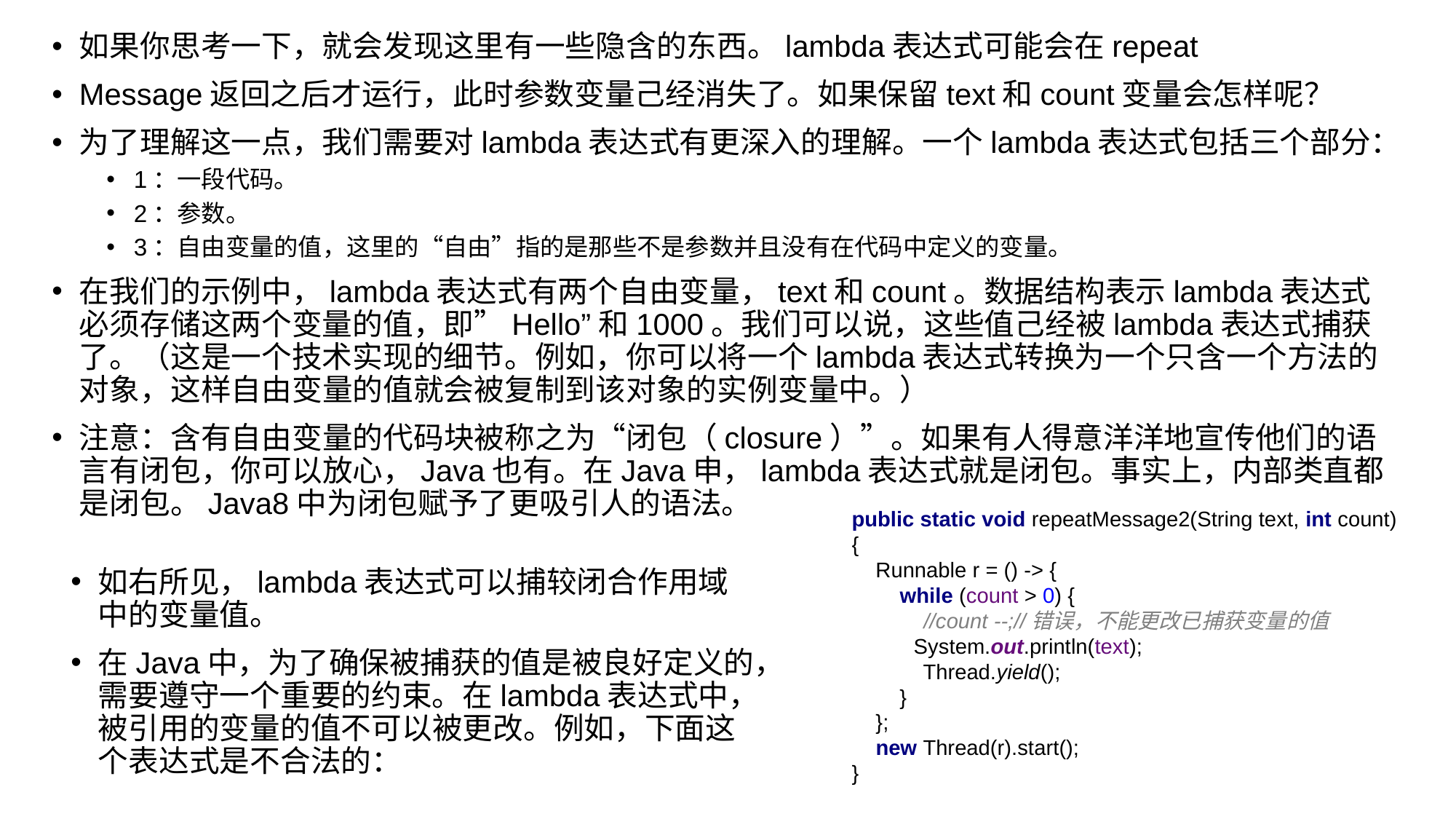

如果你思考一下，就会发现这里有一些隐含的东西。lambda表达式可能会在repeat
Message返回之后才运行，此时参数变量己经消失了。如果保留text和count变量会怎样呢？
为了理解这一点，我们需要对lambda表达式有更深入的理解。一个lambda表达式包括三个部分：
1：一段代码。
2：参数。
3：自由变量的值，这里的“自由”指的是那些不是参数并且没有在代码中定义的变量。
在我们的示例中，lambda表达式有两个自由变量，text和count。数据结构表示lambda表达式必须存储这两个变量的值，即”Hello”和1000。我们可以说，这些值己经被lambda表达式捕获了。（这是一个技术实现的细节。例如，你可以将一个lambda表达式转换为一个只含一个方法的对象，这样自由变量的值就会被复制到该对象的实例变量中。）
注意：含有自由变量的代码块被称之为“闭包（closure）”。如果有人得意洋洋地宣传他们的语言有闭包，你可以放心，Java也有。在Java申，lambda表达式就是闭包。事实上，内部类直都是闭包。Java8中为闭包赋予了更吸引人的语法。
public static void repeatMessage2(String text, int count) {
    Runnable r = () -> {
        while (count > 0) {
            //count --;//错误，不能更改已捕获变量的值
            System.out.println(text);
            Thread.yield();
        }
    };
    new Thread(r).start();
}
如右所见，lambda表达式可以捕较闭合作用域中的变量值。
在Java中，为了确保被捕获的值是被良好定义的，需要遵守一个重要的约束。在lambda表达式中，被引用的变量的值不可以被更改。例如，下面这个表达式是不合法的：